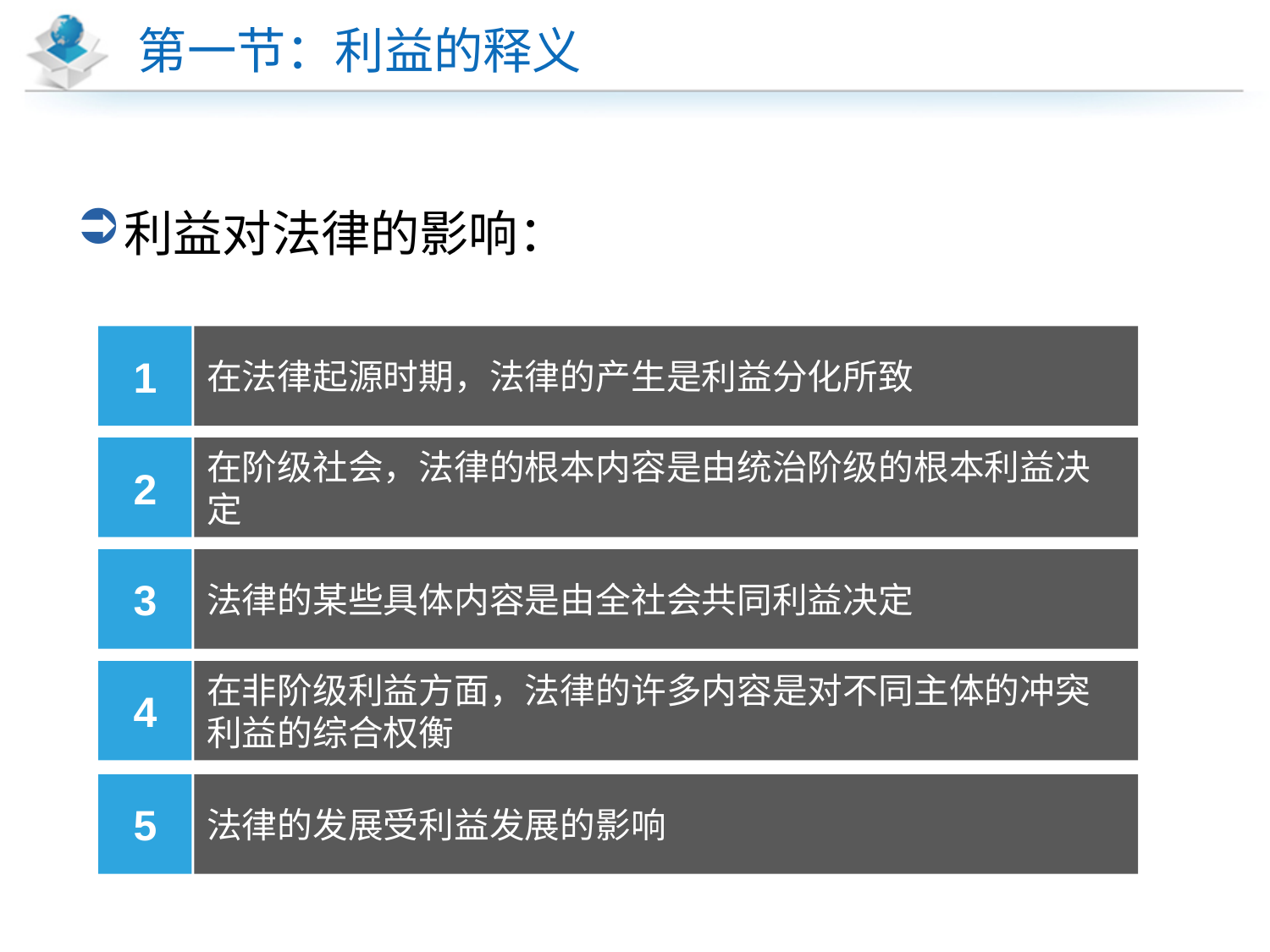

# 第一节：利益的释义
利益对法律的影响：
1
在法律起源时期，法律的产生是利益分化所致
2
在阶级社会，法律的根本内容是由统治阶级的根本利益决定
3
法律的某些具体内容是由全社会共同利益决定
4
在非阶级利益方面，法律的许多内容是对不同主体的冲突利益的综合权衡
5
法律的发展受利益发展的影响